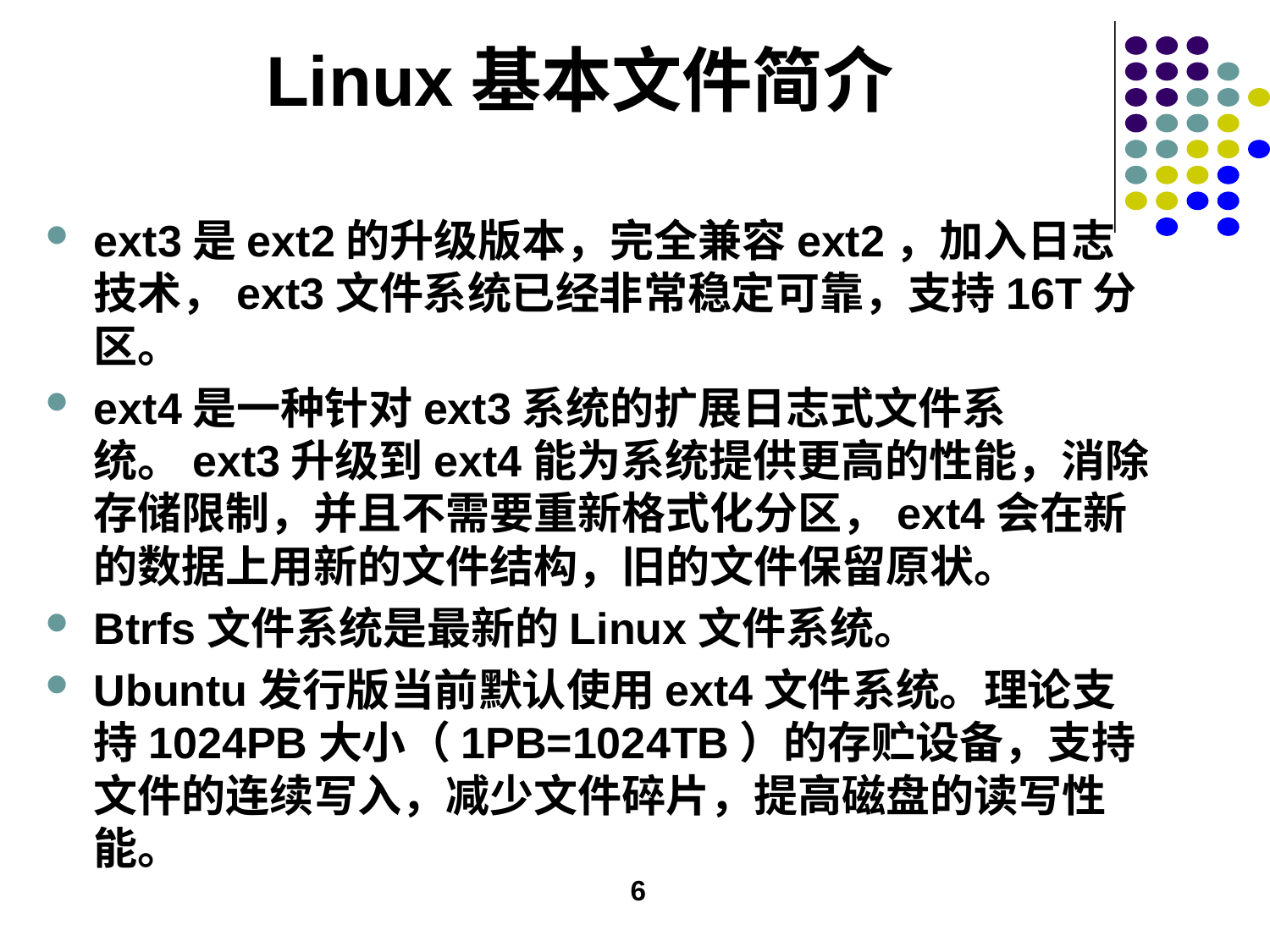

# Linux基本文件简介
ext3是ext2的升级版本，完全兼容ext2，加入日志技术，ext3文件系统已经非常稳定可靠，支持16T分区。
ext4是一种针对ext3系统的扩展日志式文件系统。ext3升级到ext4能为系统提供更高的性能，消除存储限制，并且不需要重新格式化分区，ext4会在新的数据上用新的文件结构，旧的文件保留原状。
Btrfs文件系统是最新的Linux文件系统。
Ubuntu发行版当前默认使用ext4文件系统。理论支持1024PB大小（1PB=1024TB）的存贮设备，支持文件的连续写入，减少文件碎片，提高磁盘的读写性能。

6